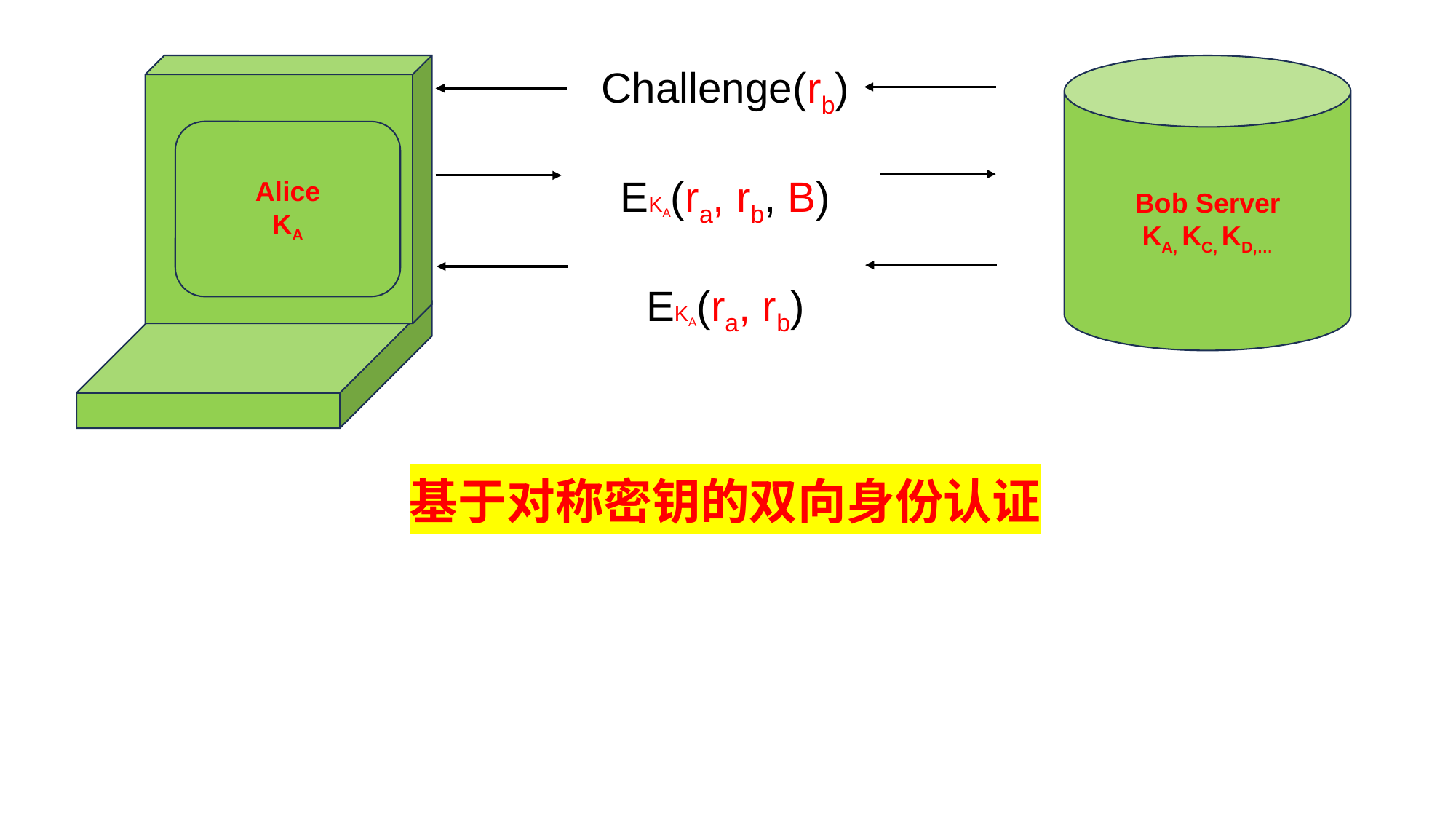

Alice
KA

Challenge(rb)

EKA(ra, rb, B)

EKA(ra, rb)
Bob Server
KA, KC, KD,…
基于对称密钥的双向身份认证